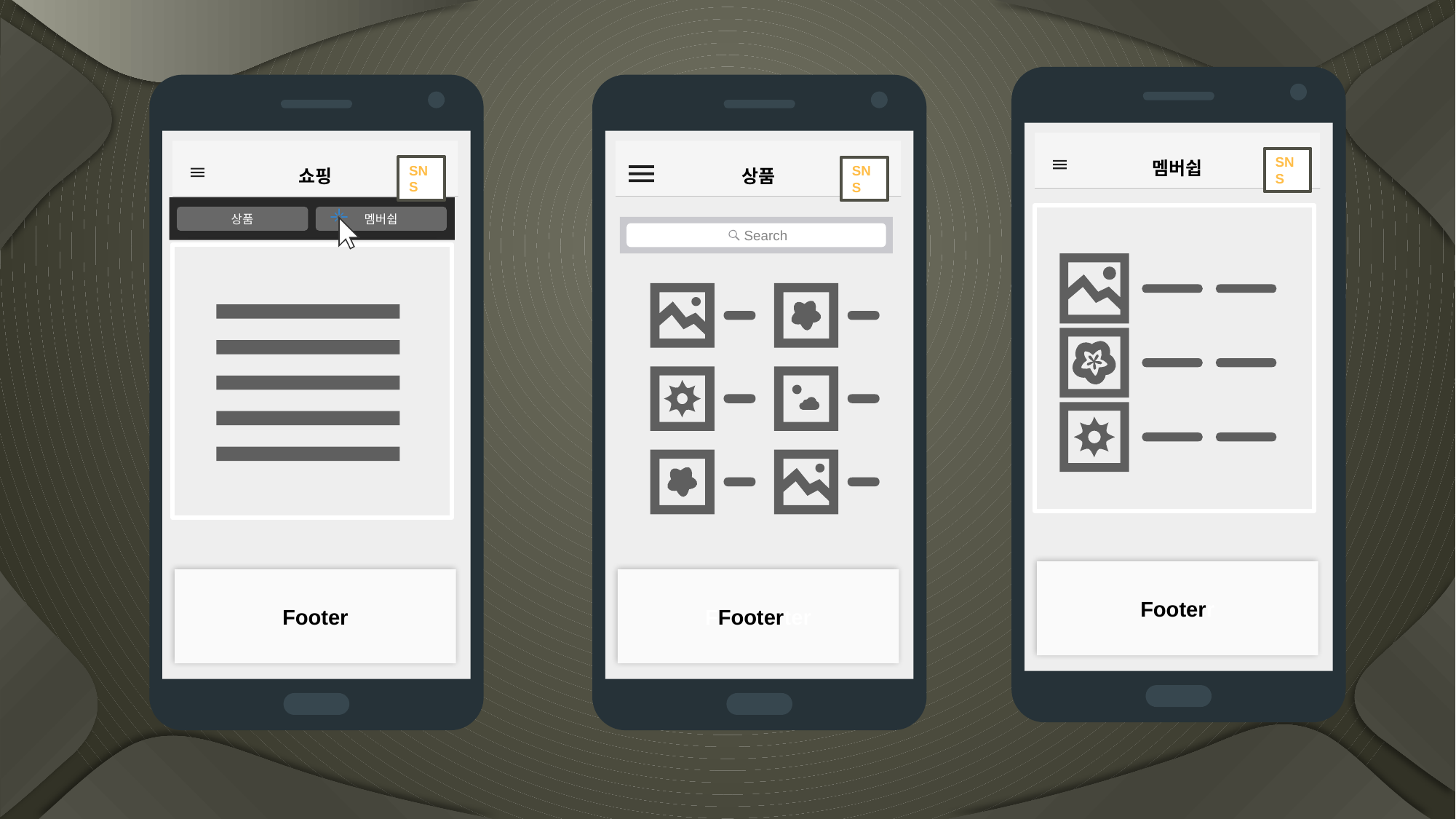

멤버쉽

Footerr

쇼핑

상품
멤버쉽

Footer

상품

FFooterter
SNS
SNS
SNS

     Search